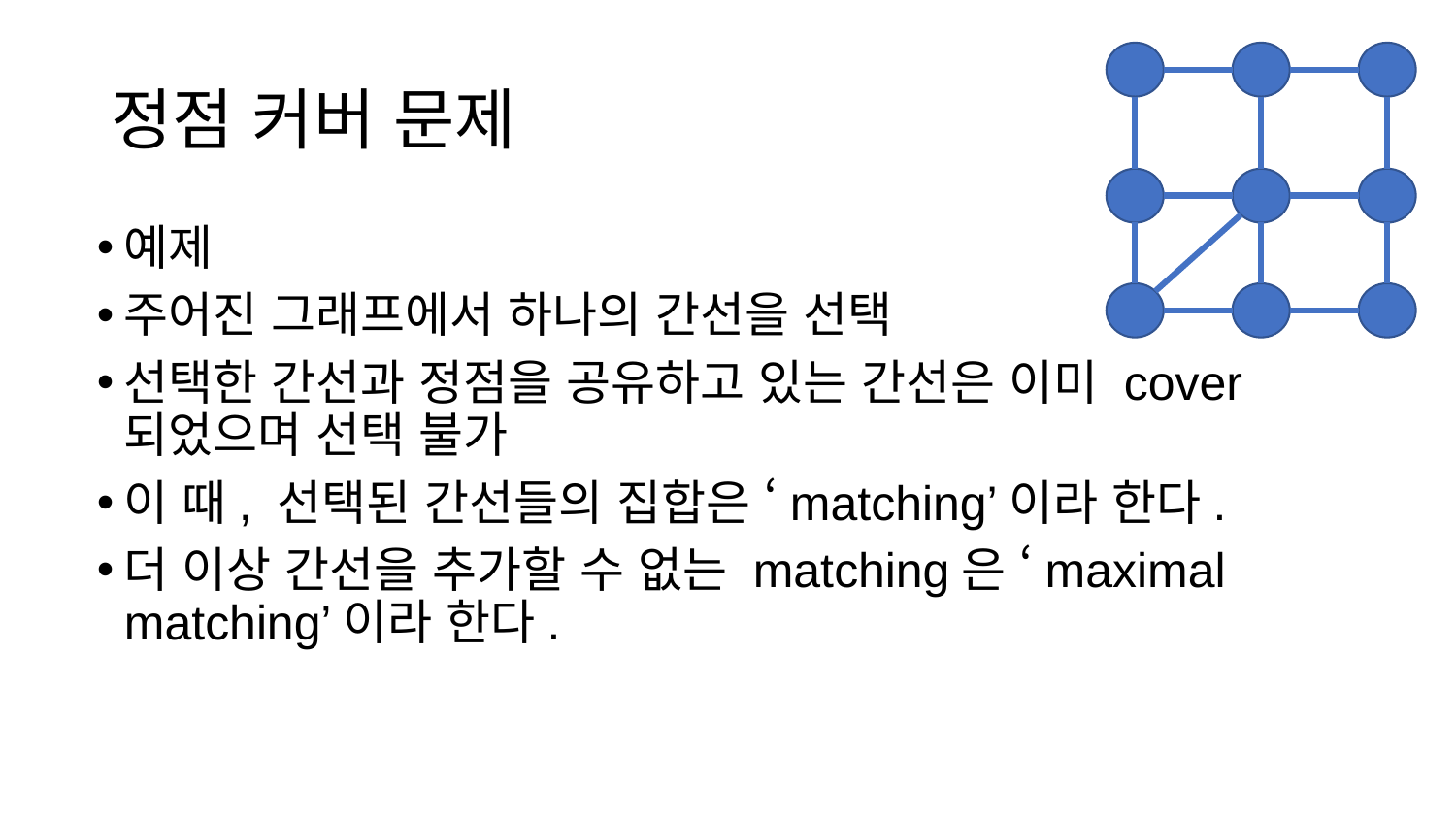

# 정점 커버 문제

예제
주어진 그래프에서 하나의 간선을 선택
선택한 간선과 정점을 공유하고 있는 간선은 이미 cover되었으며 선택 불가
이 때, 선택된 간선들의 집합은 ‘matching’이라 한다.
더 이상 간선을 추가할 수 없는 matching은 ‘maximal matching’이라 한다.